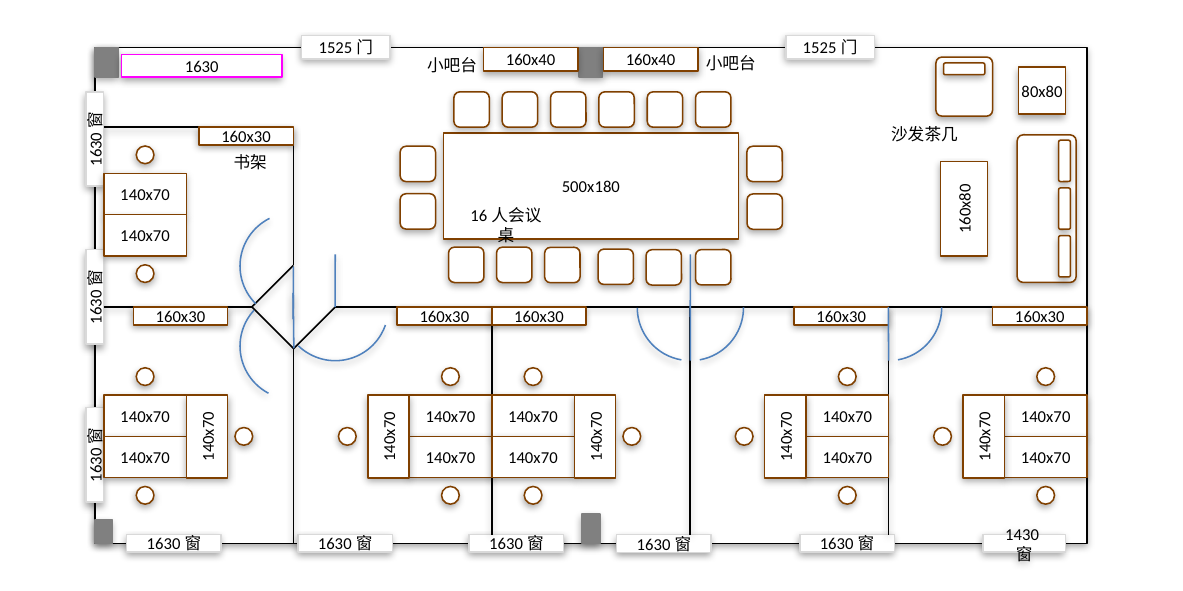

1525门
1525门

1630
1630窗
1630窗
1630窗

1630窗
1630窗
1630窗
1630窗
1430窗
1630窗
小吧台
小吧台
160x40
160x40

80x80

500x180

16人会议桌

沙发茶几
160x30

书架

140x70
140x70

160x80

160x30
160x30
160x30
160x30
160x30

140x70
140x70

140x70

140x70
140x70

140x70

140x70
140x70

140x70

140x70
140x70

140x70

140x70
140x70

140x70